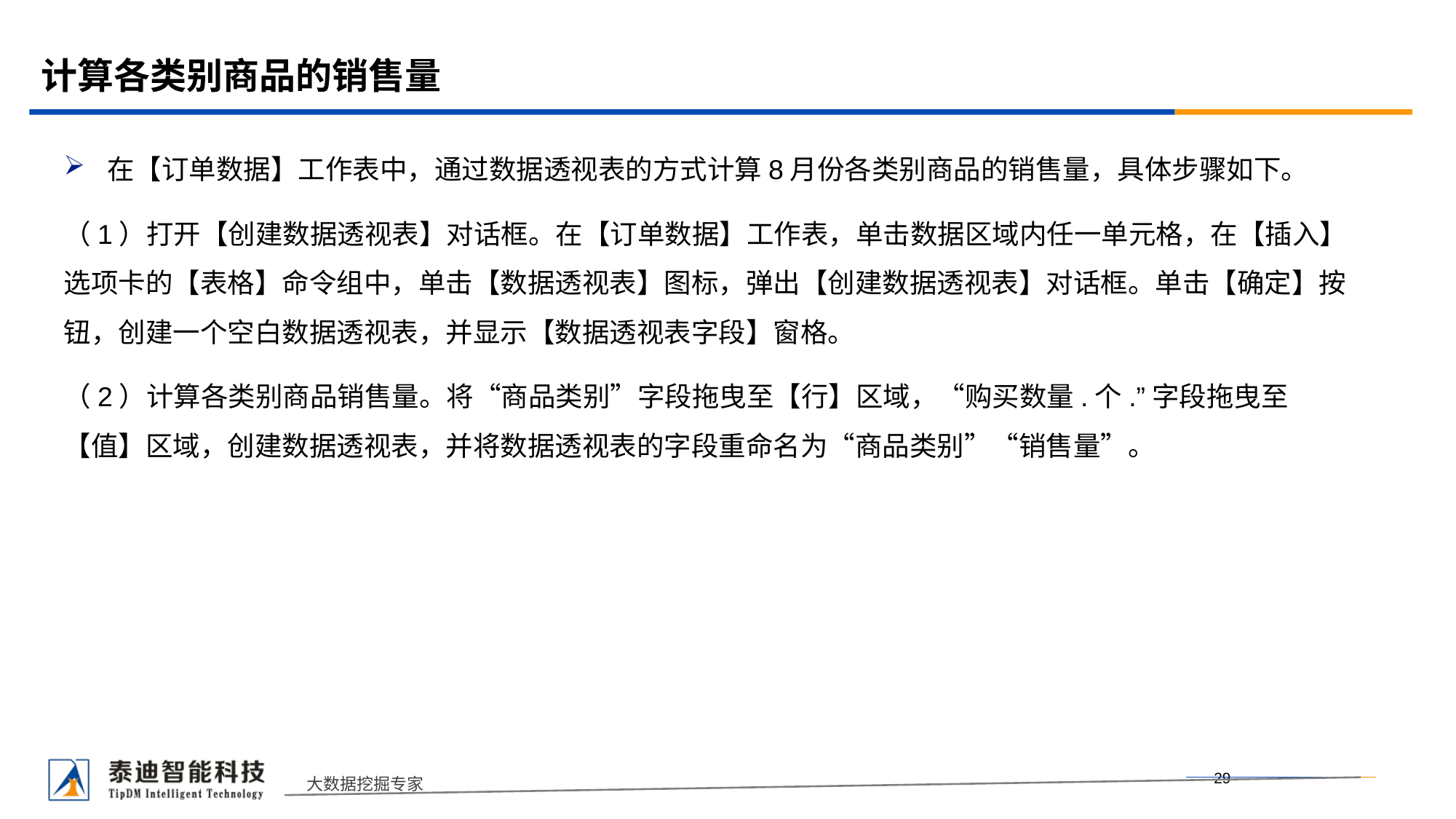

# 计算各类别商品的销售量
在【订单数据】工作表中，通过数据透视表的方式计算8月份各类别商品的销售量，具体步骤如下。
（1）打开【创建数据透视表】对话框。在【订单数据】工作表，单击数据区域内任一单元格，在【插入】选项卡的【表格】命令组中，单击【数据透视表】图标，弹出【创建数据透视表】对话框。单击【确定】按钮，创建一个空白数据透视表，并显示【数据透视表字段】窗格。
（2）计算各类别商品销售量。将“商品类别”字段拖曳至【行】区域，“购买数量.个.”字段拖曳至【值】区域，创建数据透视表，并将数据透视表的字段重命名为“商品类别”“销售量”。